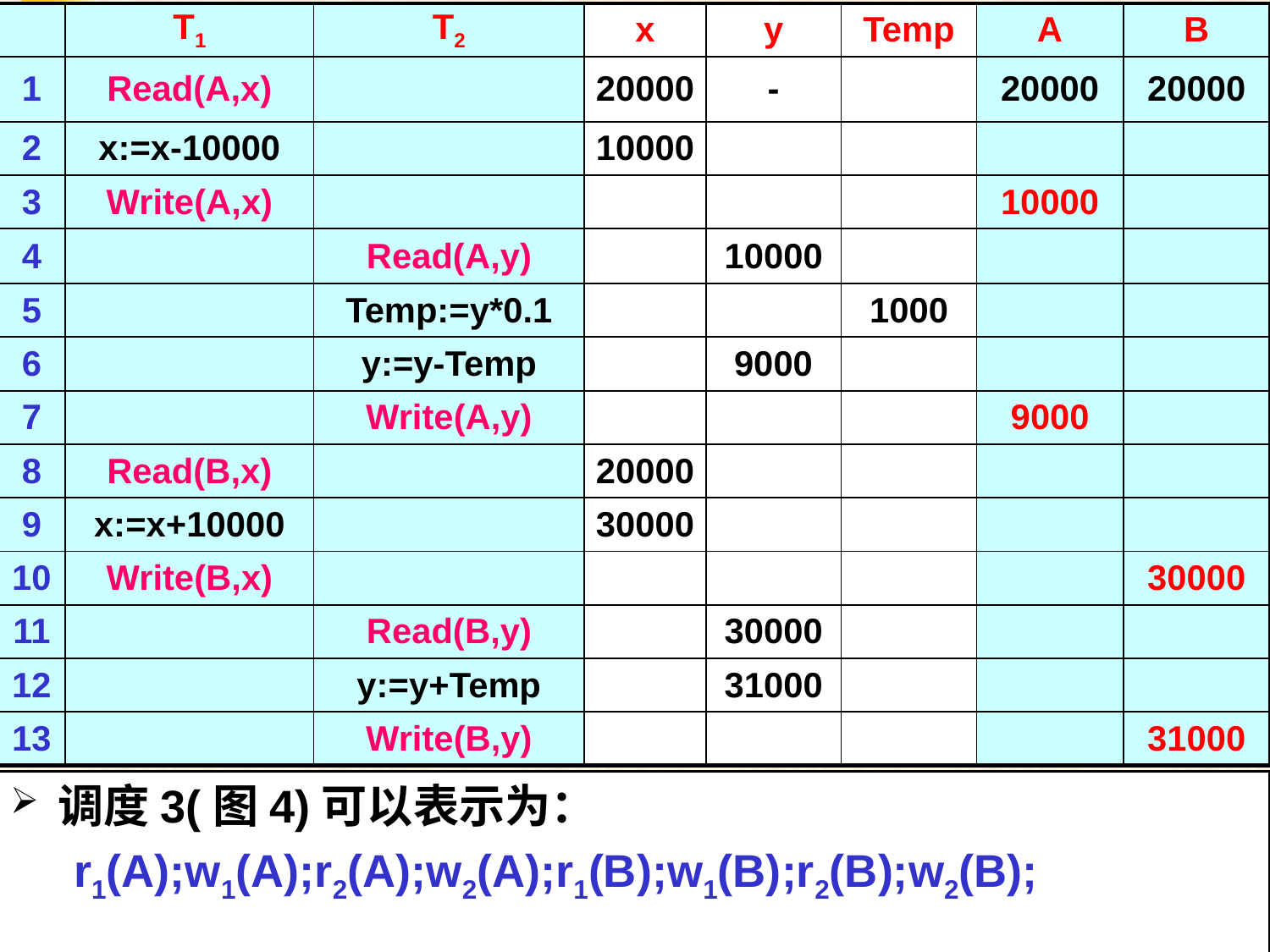

|  | T1 | T2 | x | y | Temp | A | B |
| --- | --- | --- | --- | --- | --- | --- | --- |
| 1 | Read(A,x) |  | 20000 | - |  | 20000 | 20000 |
| 2 | x:=x-10000 |  | 10000 |  |  |  |  |
| 3 | Write(A,x) |  |  |  |  | 10000 |  |
| 4 |  | Read(A,y) |  | 10000 |  |  |  |
| 5 |  | Temp:=y\*0.1 |  |  | 1000 |  |  |
| 6 |  | y:=y-Temp |  | 9000 |  |  |  |
| 7 |  | Write(A,y) |  |  |  | 9000 |  |
| 8 | Read(B,x) |  | 20000 |  |  |  |  |
| 9 | x:=x+10000 |  | 30000 |  |  |  |  |
| 10 | Write(B,x) |  |  |  |  |  | 30000 |
| 11 |  | Read(B,y) |  | 30000 |  |  |  |
| 12 |  | y:=y+Temp |  | 31000 |  |  |  |
| 13 |  | Write(B,y) |  |  |  |  | 31000 |
调度3(图4)可以表示为：
r1(A);w1(A);r2(A);w2(A);r1(B);w1(B);r2(B);w2(B);
72